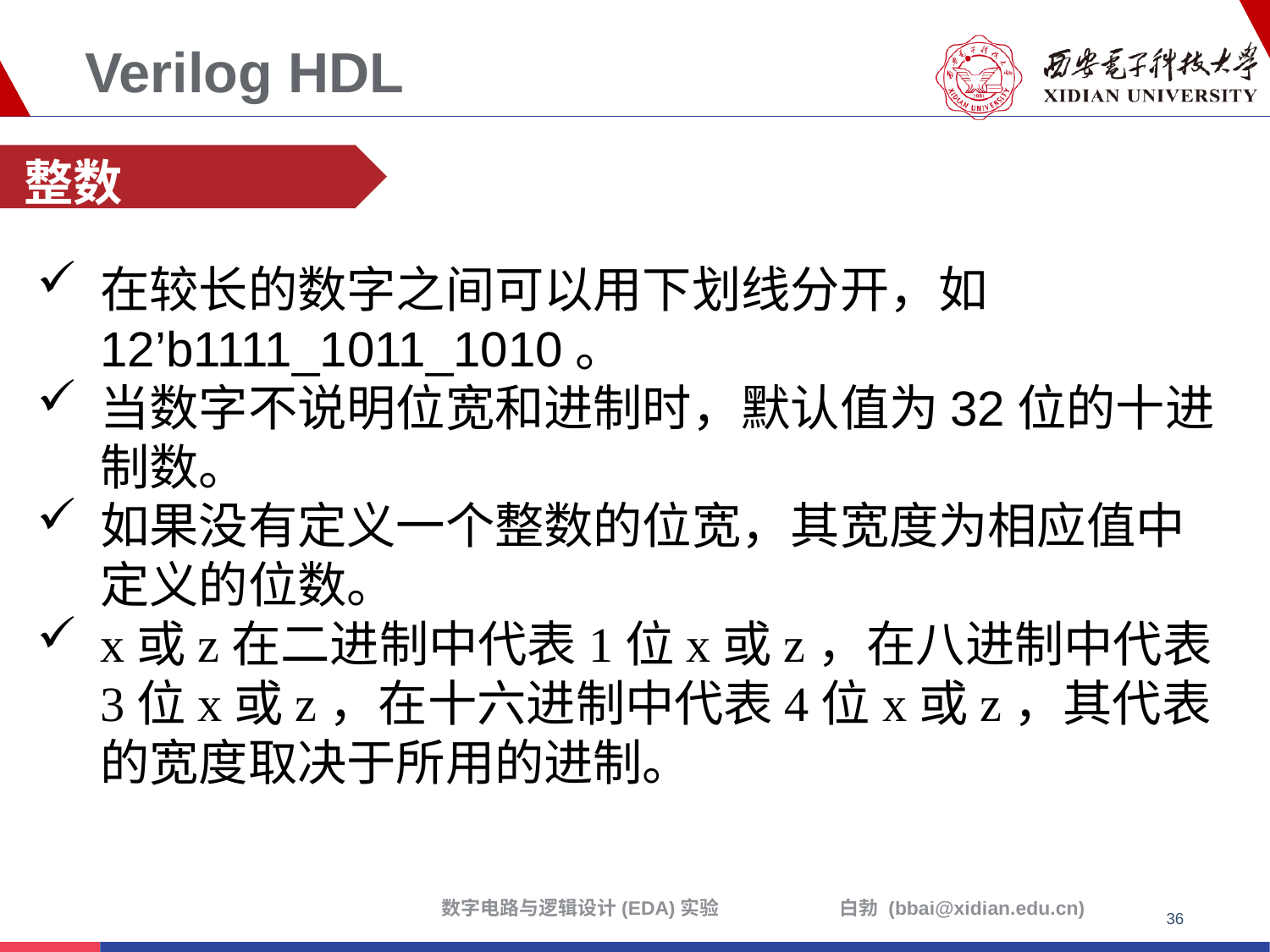

# Verilog HDL
整数
在较长的数字之间可以用下划线分开，如12’b1111_1011_1010。
当数字不说明位宽和进制时，默认值为32位的十进制数。
如果没有定义一个整数的位宽，其宽度为相应值中定义的位数。
x或z在二进制中代表1位x或z，在八进制中代表3位x或z，在十六进制中代表4位x或z，其代表的宽度取决于所用的进制。

36